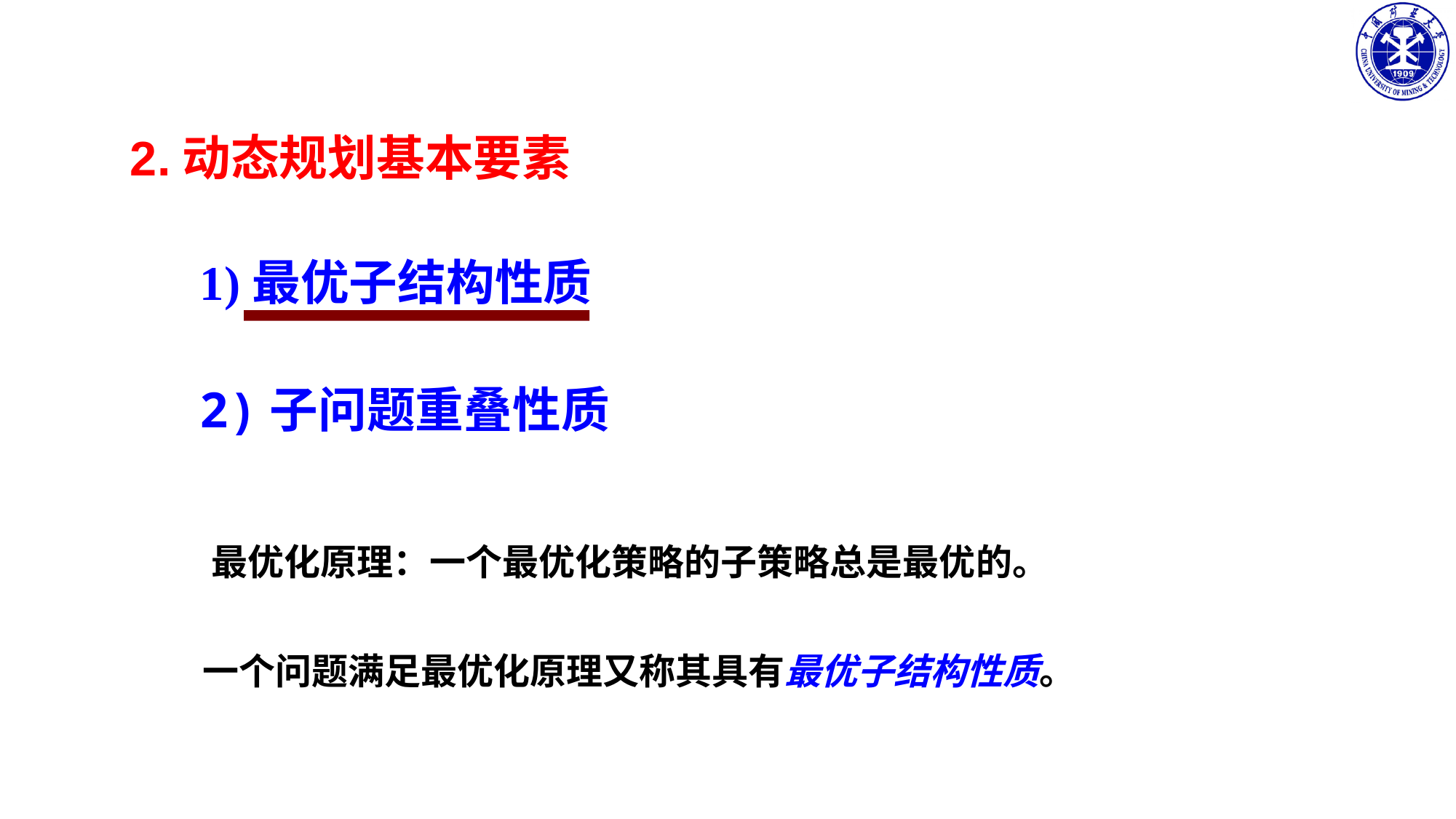

2.动态规划基本要素

1)最优子结构性质

2)子问题重叠性质
最优化原理：一个最优化策略的子策略总是最优的。
一个问题满足最优化原理又称其具有最优子结构性质。